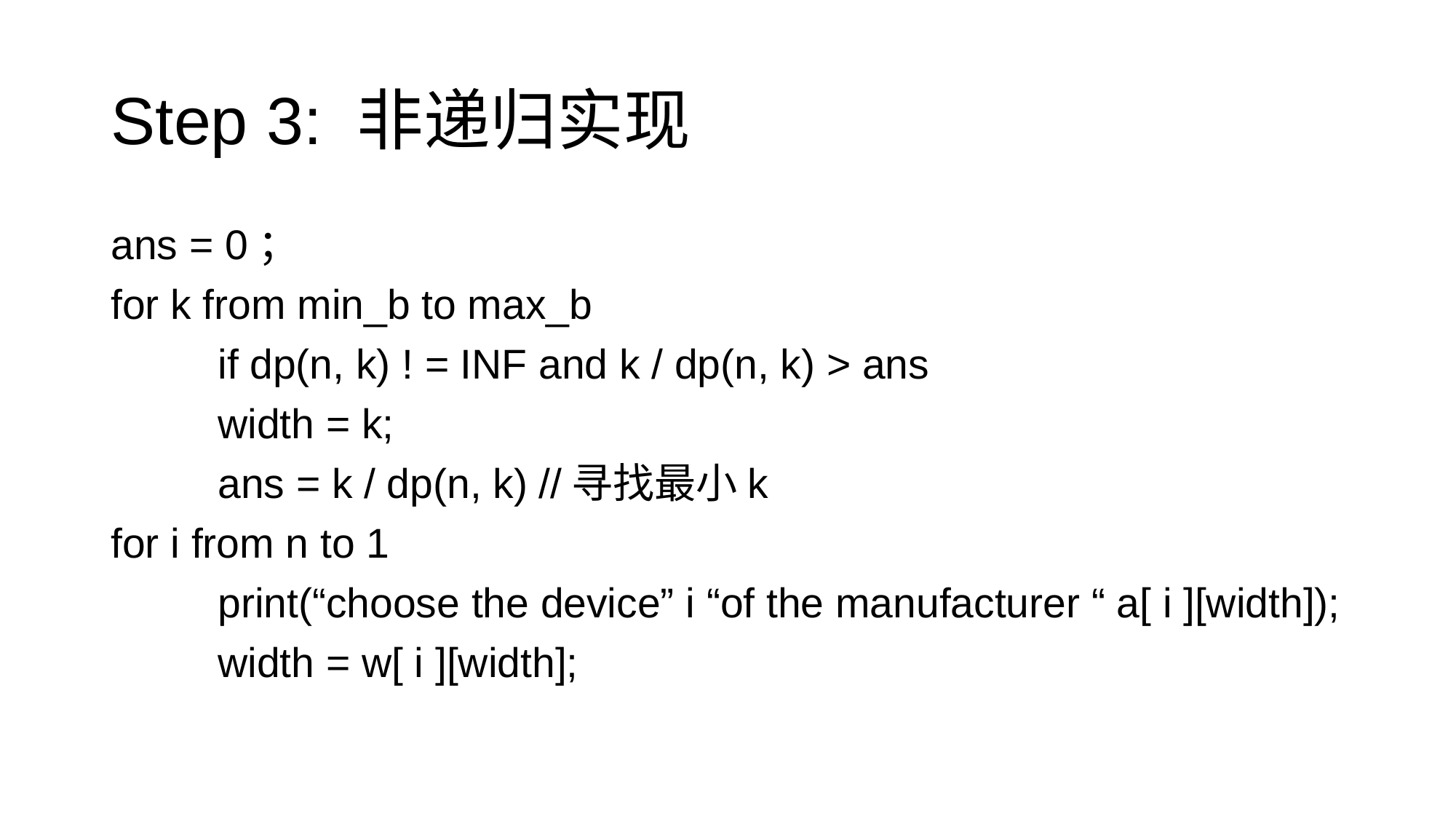

# Step 3: 非递归实现
ans = 0；
for k from min_b to max_b
	if dp(n, k) ! = INF and k / dp(n, k) > ans
		width = k;
		ans = k / dp(n, k) //寻找最小k
for i from n to 1
	print(“choose the device” i “of the manufacturer “ a[ i ][width]);
	width = w[ i ][width];